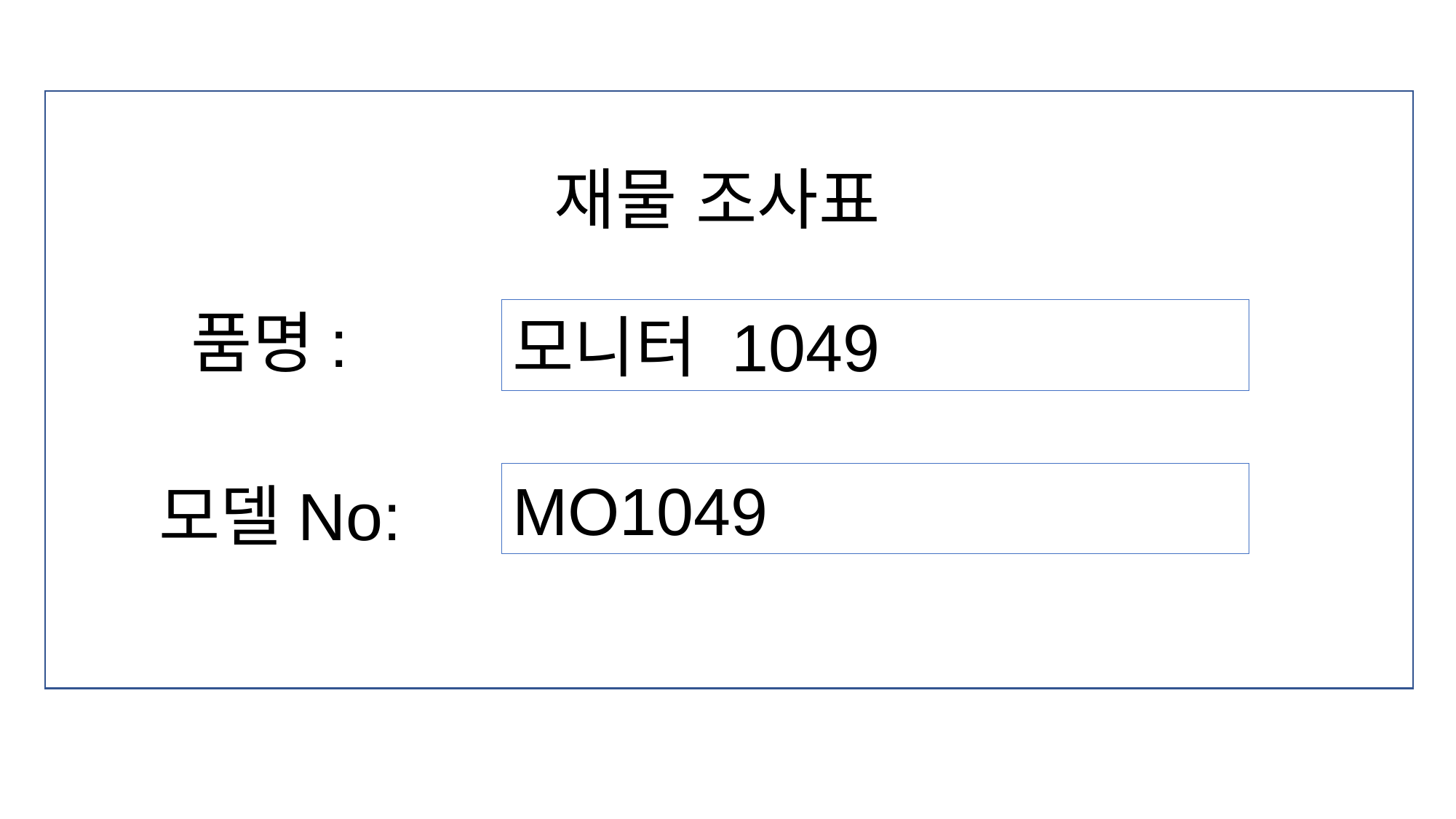

재물 조사표
품명:
모니터 1049
MO1049
모델No: